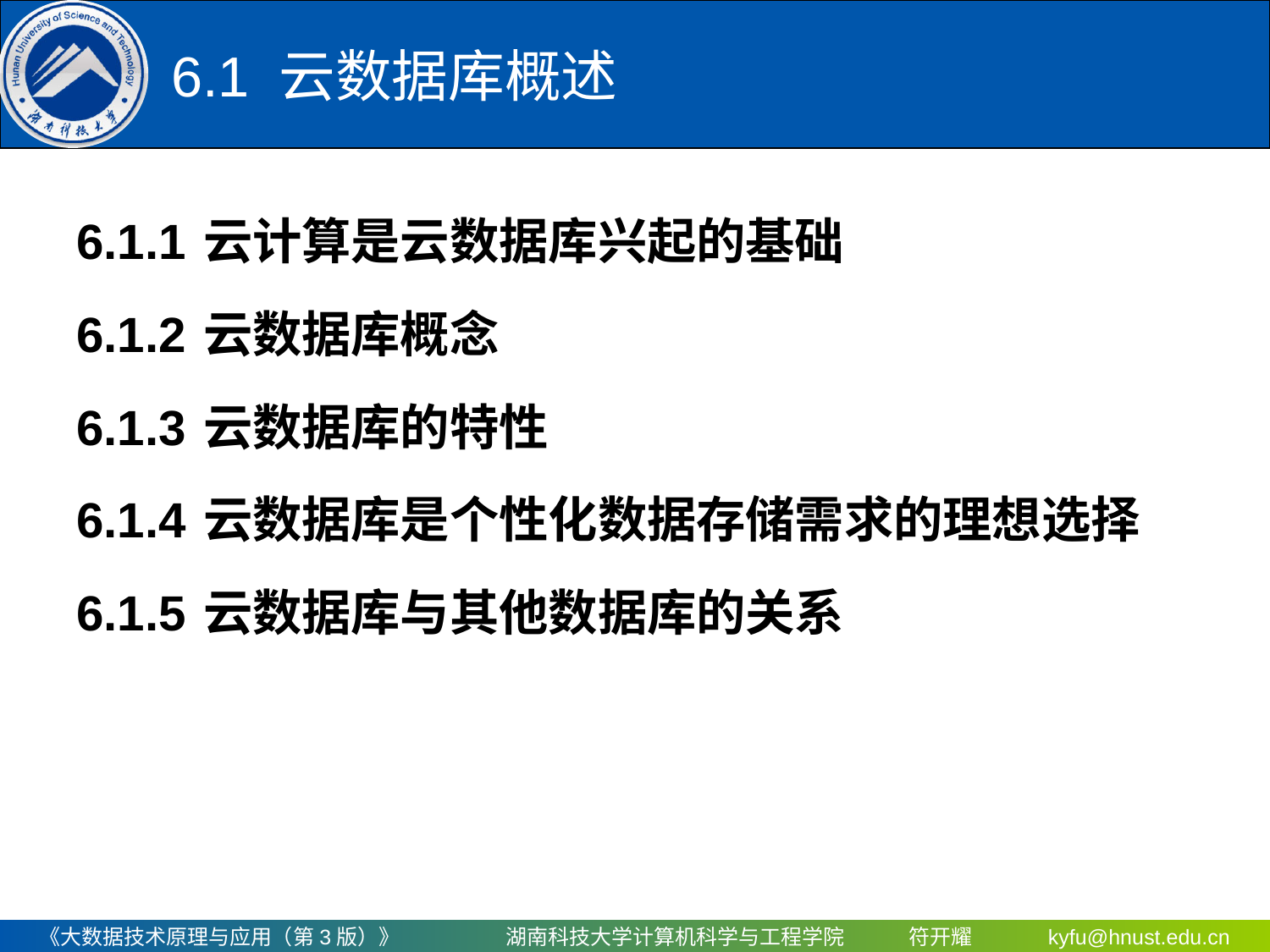

# 6.1 云数据库概述
6.1.1	云计算是云数据库兴起的基础
6.1.2	云数据库概念
6.1.3	云数据库的特性
6.1.4	云数据库是个性化数据存储需求的理想选择
6.1.5	云数据库与其他数据库的关系